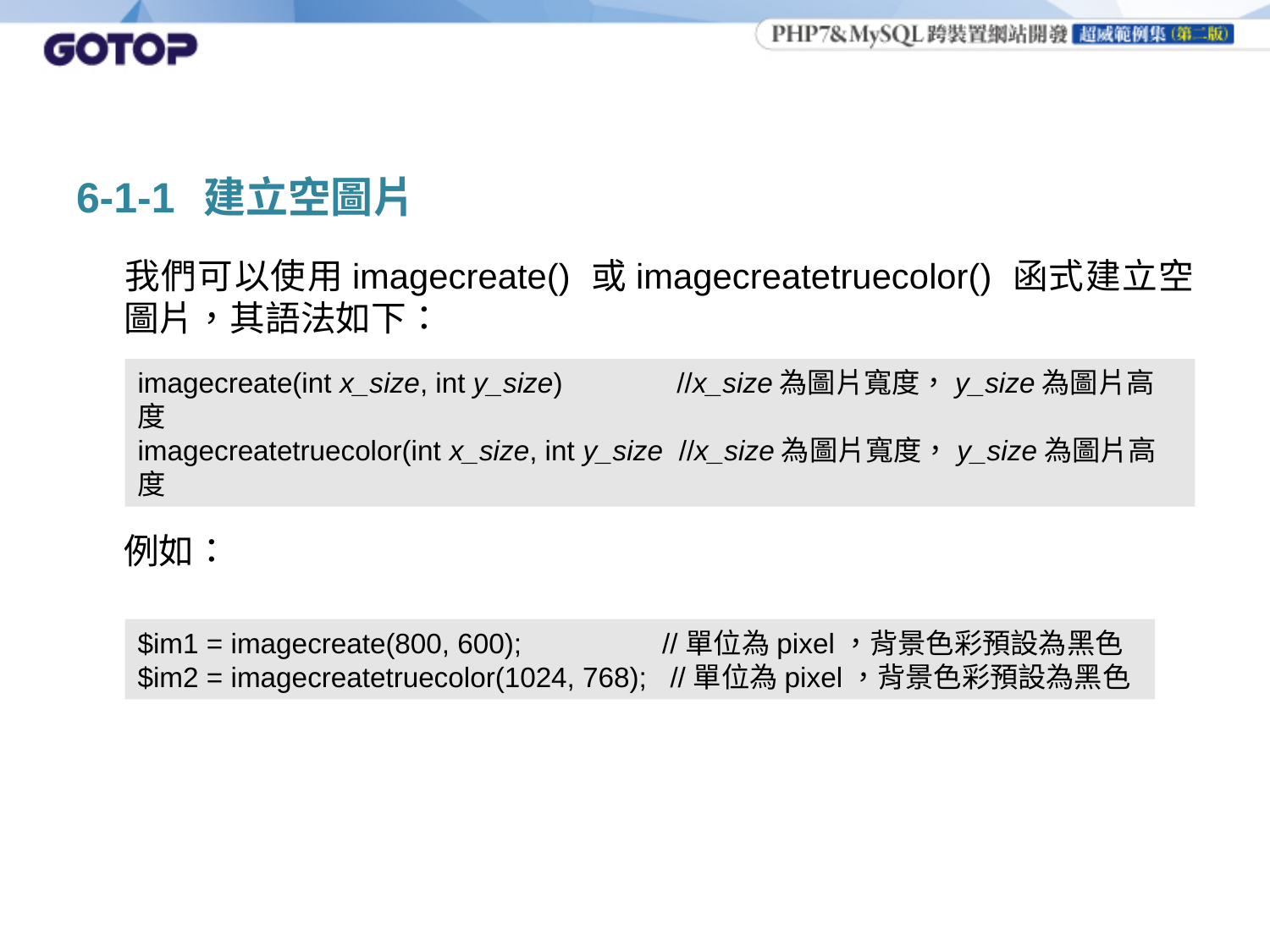

# 6-1-1	建立空圖片
	我們可以使用imagecreate() 或imagecreatetruecolor() 函式建立空圖片，其語法如下：

	例如：
imagecreate(int x_size, int y_size) 	    //x_size為圖片寬度，y_size為圖片高度
imagecreatetruecolor(int x_size, int y_size  //x_size為圖片寬度，y_size為圖片高度
$im1 = imagecreate(800, 600);                  //單位為pixel，背景色彩預設為黑色
$im2 = imagecreatetruecolor(1024, 768);   //單位為pixel，背景色彩預設為黑色